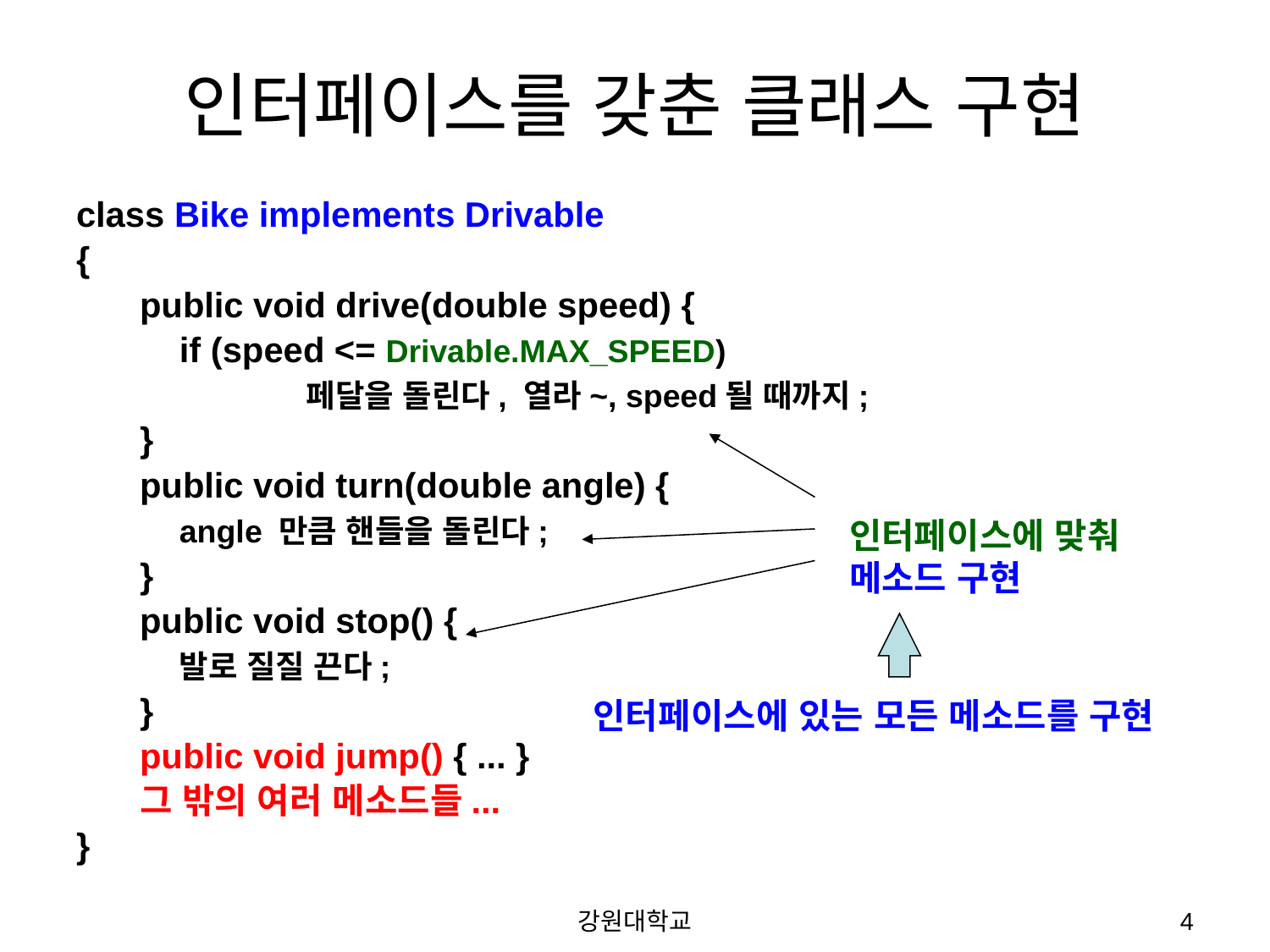

# 인터페이스를 갖춘 클래스 구현
class Bike implements Drivable
{
public void drive(double speed) {
	if (speed <= Drivable.MAX_SPEED)
		페달을 돌린다, 열라~, speed될 때까지;
}
public void turn(double angle) {
	angle 만큼 핸들을 돌린다;
}
public void stop() {
	발로 질질 끈다;
}
public void jump() { ... }
그 밖의 여러 메소드들...
}

인터페이스에 맞춰
메소드 구현

인터페이스에 있는 모든 메소드를 구현
강원대학교
4